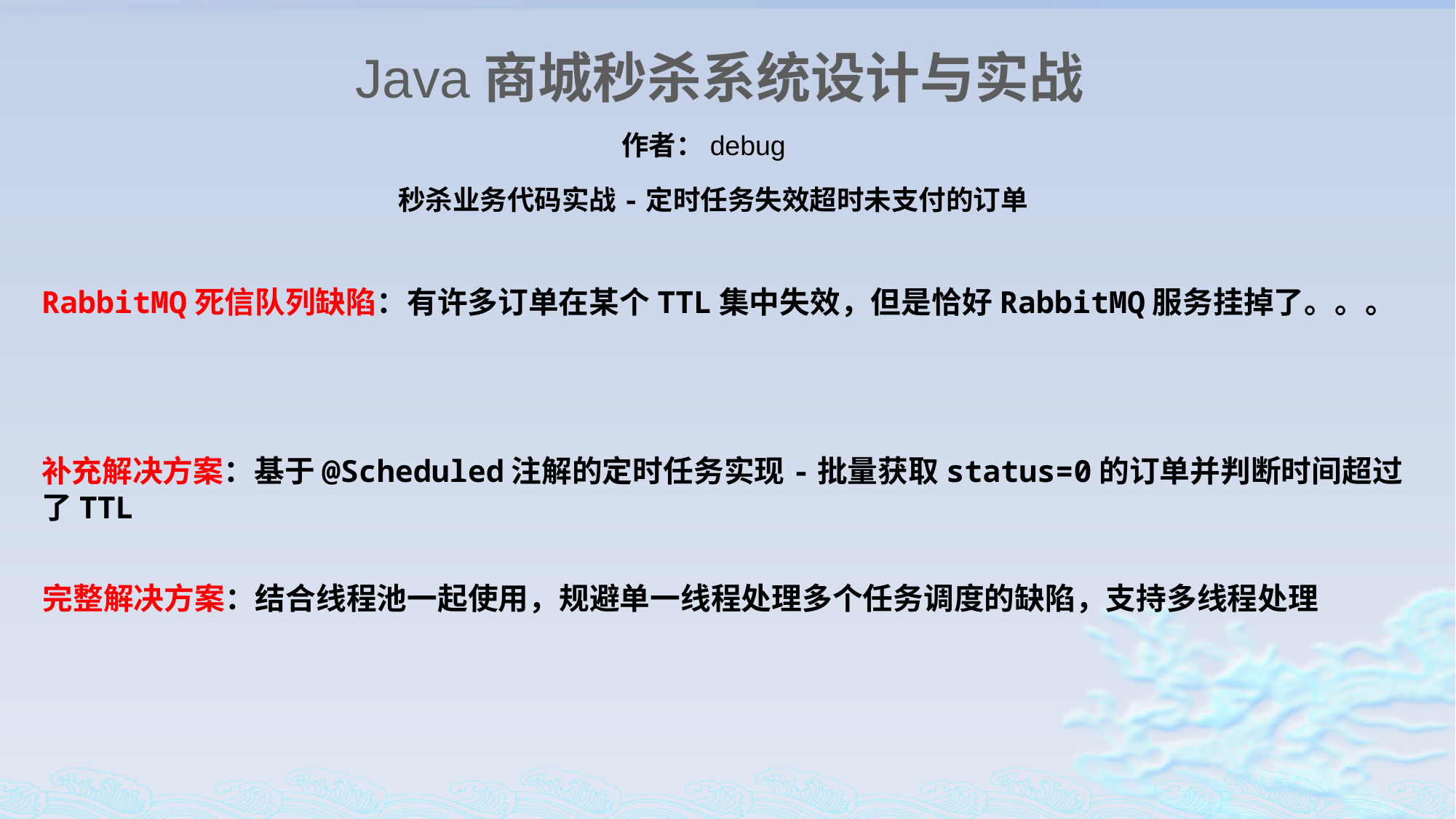

Java商城秒杀系统设计与实战
作者：debug
秒杀业务代码实战-定时任务失效超时未支付的订单
RabbitMQ死信队列缺陷：有许多订单在某个TTL集中失效，但是恰好RabbitMQ服务挂掉了。。。
补充解决方案：基于@Scheduled注解的定时任务实现-批量获取status=0的订单并判断时间超过了TTL
完整解决方案：结合线程池一起使用，规避单一线程处理多个任务调度的缺陷，支持多线程处理